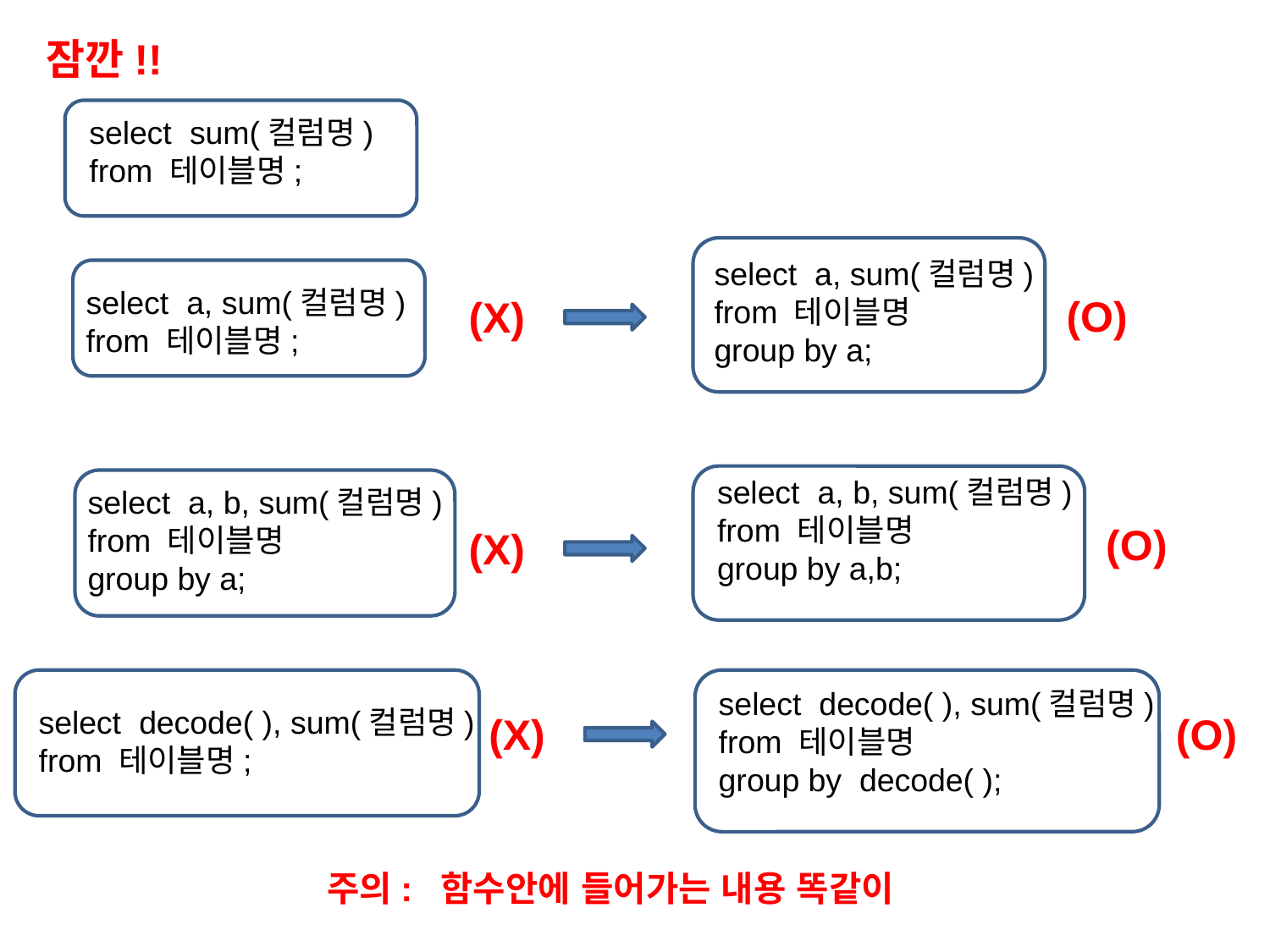

잠깐!!

select  sum(컬럼명)
from 테이블명;

select  a, sum(컬럼명)
from 테이블명
group by a;

select  a, sum(컬럼명)
from 테이블명;
(O)
(X)

select  a, b, sum(컬럼명)
from 테이블명
group by a,b;

select  a, b, sum(컬럼명)
from 테이블명
group by a;
(O)
(X)

select  decode( ), sum(컬럼명)
from 테이블명
group by  decode( );
select  decode( ), sum(컬럼명)
from 테이블명;
(X)
(O)

주의:  함수안에 들어가는 내용 똑같이